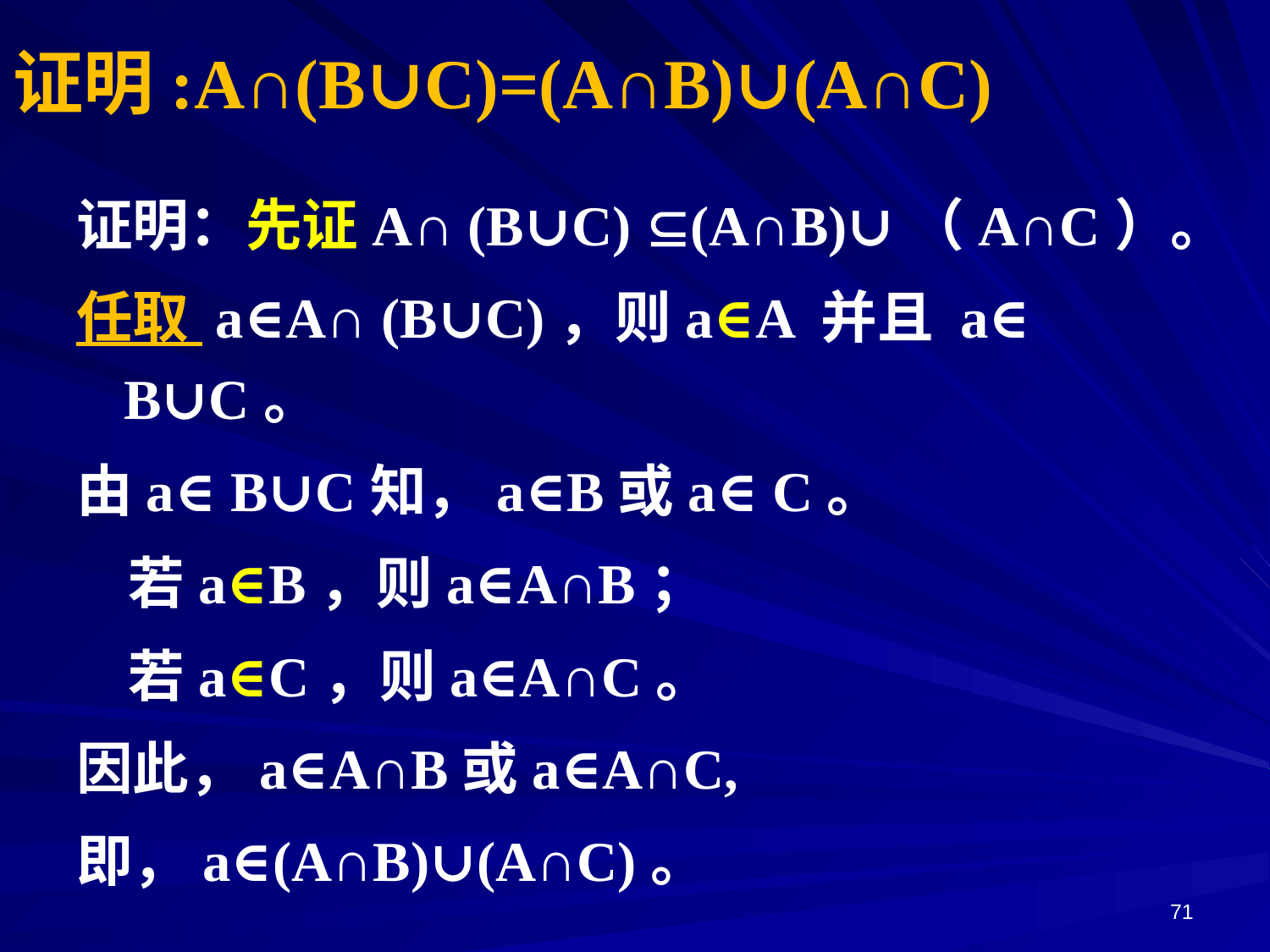

证明:A∩(B∪C)=(A∩B)∪(A∩C)
证明：先证A∩ (B∪C) ⊆(A∩B)∪（A∩C）。
任取 a∈A∩ (B∪C)，则a∈A 并且 a∈ B∪C。
由a∈ B∪C知，a∈B或a∈ C。
   若a∈B，则a∈A∩B；
   若a∈C，则a∈A∩C。
因此，a∈A∩B或a∈A∩C,
即，a∈(A∩B)∪(A∩C)。

71